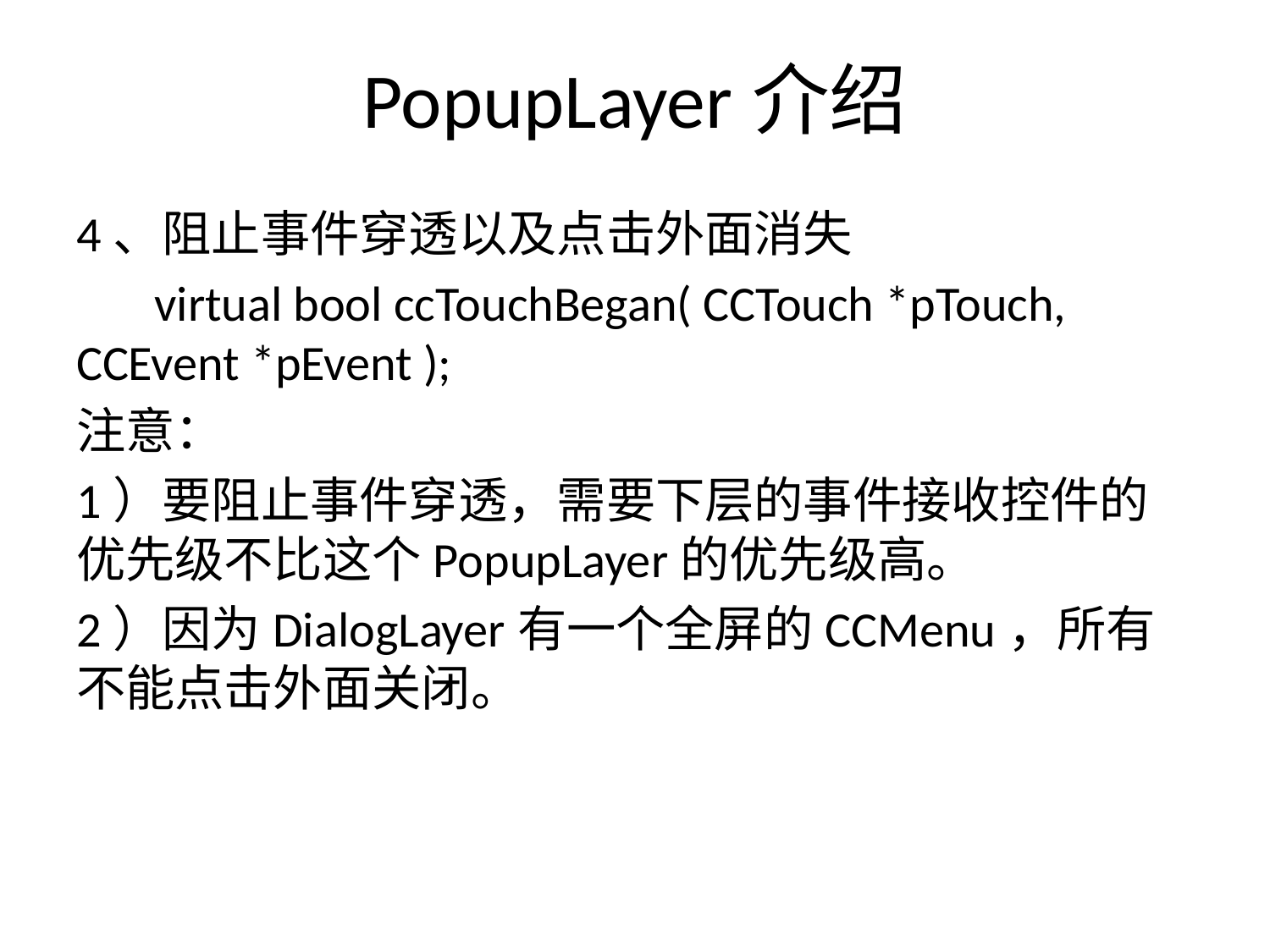

# PopupLayer介绍
4、阻止事件穿透以及点击外面消失
       virtual bool ccTouchBegan( CCTouch *pTouch, CCEvent *pEvent );
注意：
1）要阻止事件穿透，需要下层的事件接收控件的优先级不比这个PopupLayer的优先级高。
2）因为DialogLayer有一个全屏的CCMenu，所有不能点击外面关闭。